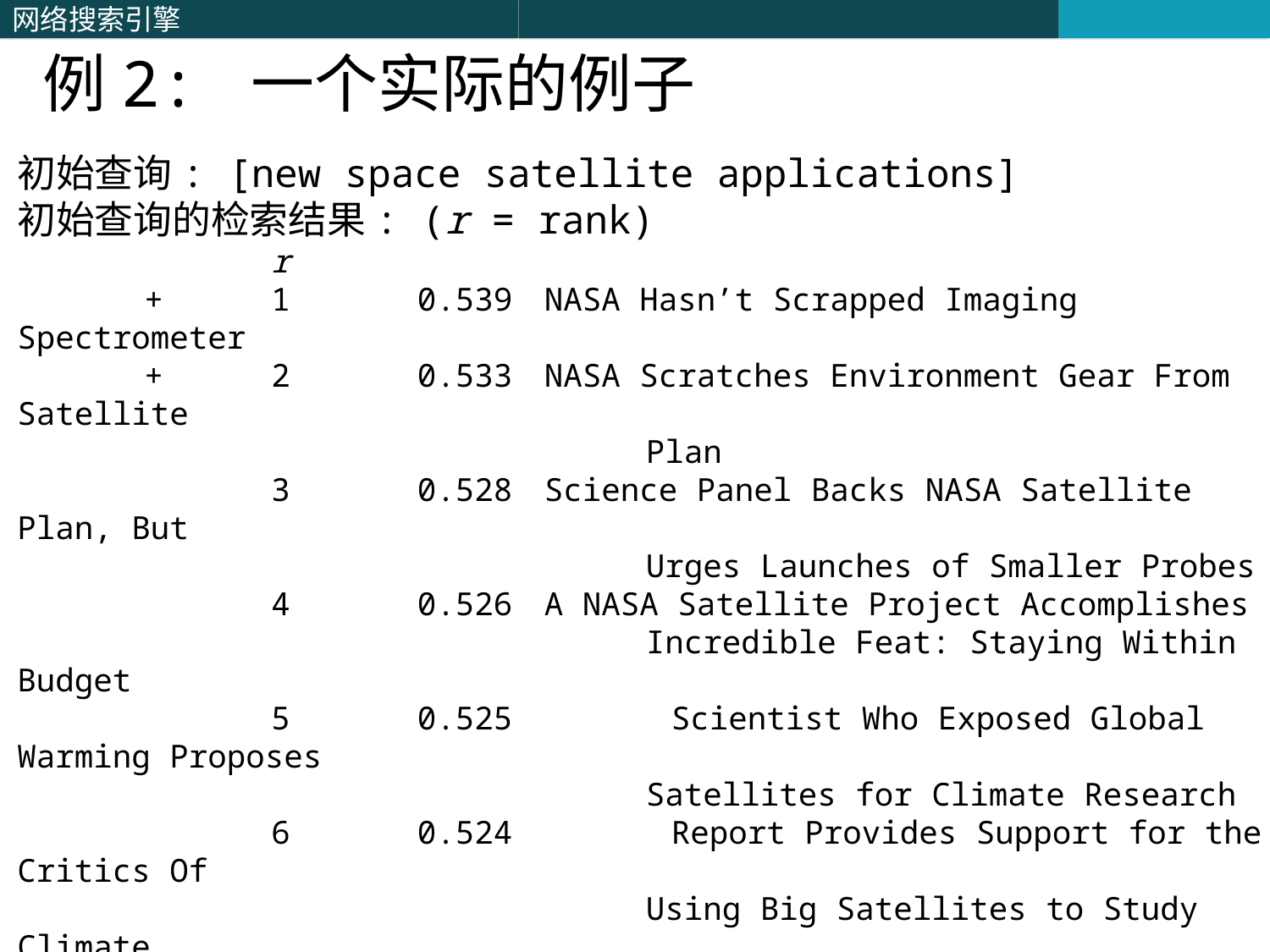

# 例2: 一个实际的例子
初始查询: [new space satellite applications]
初始查询的检索结果: (r = rank)
		r
	+	1	 0.539	 NASA Hasn’t Scrapped Imaging Spectrometer
	+	2 	 0.533	 NASA Scratches Environment Gear From Satellite
                                 Plan
  		3	 0.528	 Science Panel Backs NASA Satellite Plan, But
                                 Urges Launches of Smaller Probes
		4 	 0.526	 A NASA Satellite Project Accomplishes
                                 Incredible Feat: Staying Within Budget
  		5 	 0.525 	 Scientist Who Exposed Global Warming Proposes
                                 Satellites for Climate Research
  		6 	 0.524 	 Report Provides Support for the Critics Of
                                 Using Big Satellites to Study Climate
  		7 	 0.516 	Arianespace Receives Satellite Launch Pact From
                                 Telesat Canada
	+	8	 0.509 	Telecommunications Tale of Two Companies

               用户将一些文档标记为相关  “+”